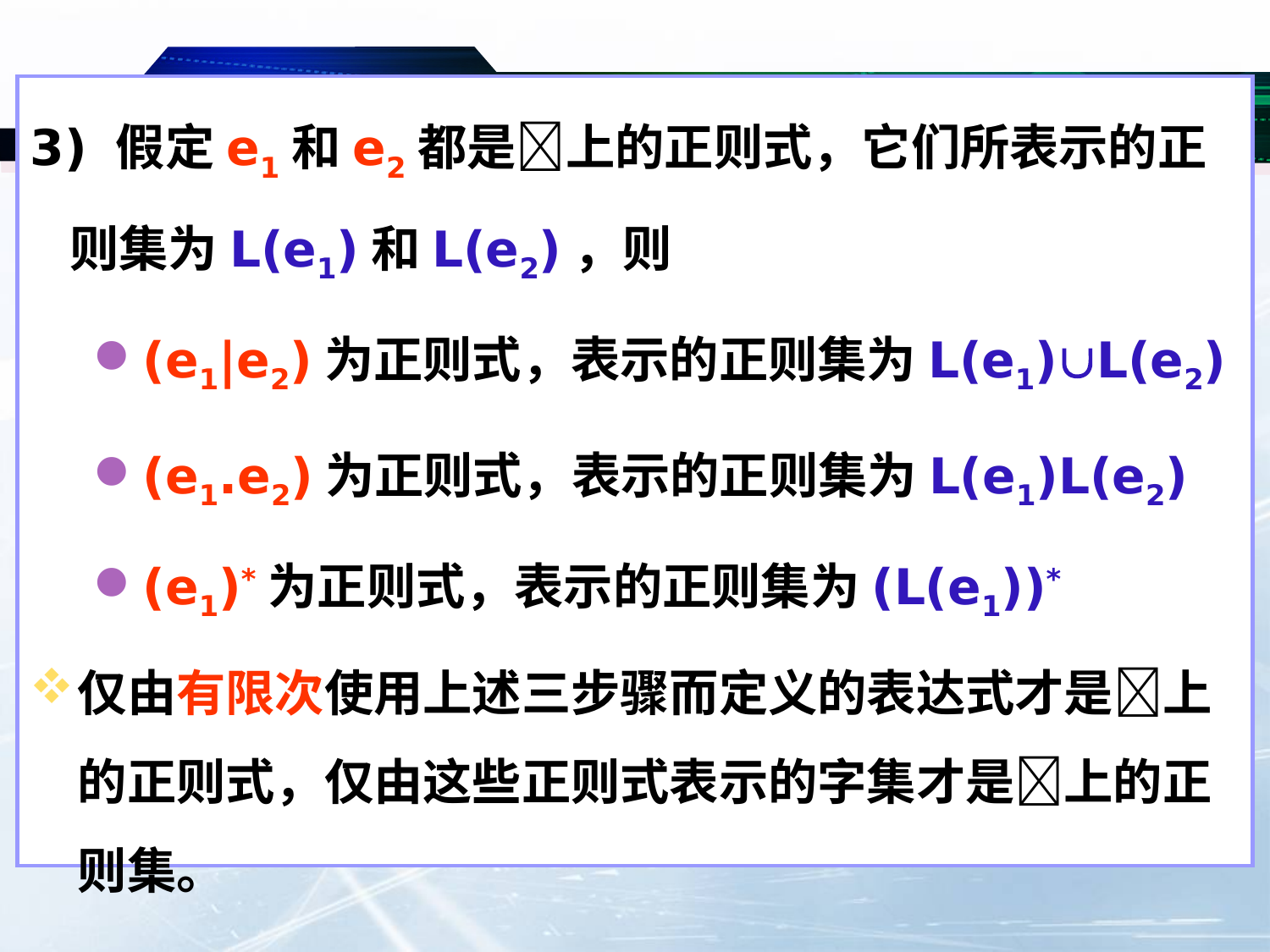

3) 假定e1和e2都是Σ上的正则式，它们所表示的正则集为L(e1)和L(e2)，则
(e1|e2)为正则式，表示的正则集为L(e1)∪L(e2)
(e1.e2)为正则式，表示的正则集为L(e1)L(e2)
(e1)*为正则式，表示的正则集为(L(e1))*
仅由有限次使用上述三步骤而定义的表达式才是Σ上的正则式，仅由这些正则式表示的字集才是Σ上的正则集。